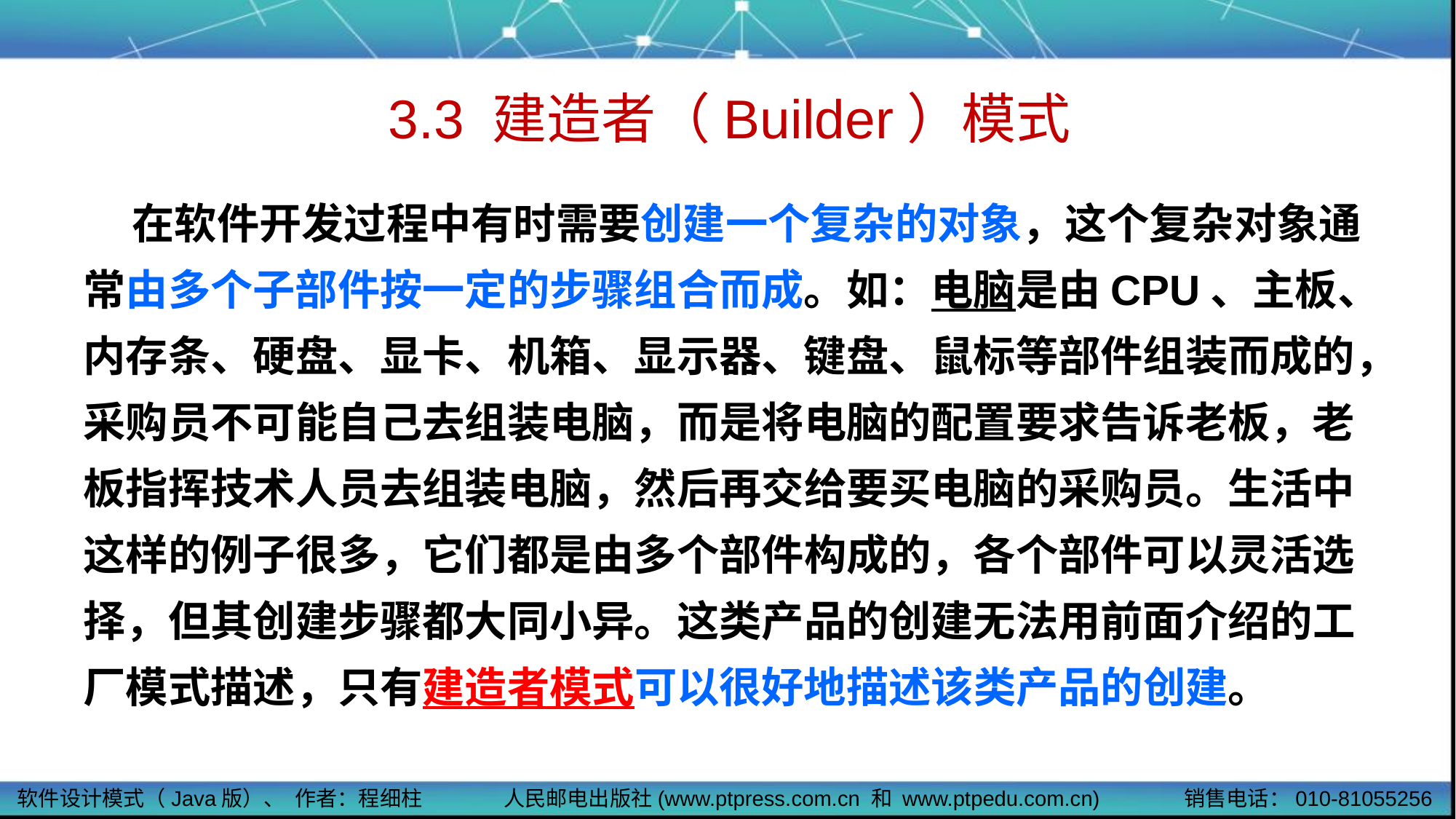

# 3.3 建造者（Builder）模式
    在软件开发过程中有时需要创建一个复杂的对象，这个复杂对象通常由多个子部件按一定的步骤组合而成。如：电脑是由CPU、主板、内存条、硬盘、显卡、机箱、显示器、键盘、鼠标等部件组装而成的，采购员不可能自己去组装电脑，而是将电脑的配置要求告诉老板，老板指挥技术人员去组装电脑，然后再交给要买电脑的采购员。生活中这样的例子很多，它们都是由多个部件构成的，各个部件可以灵活选择，但其创建步骤都大同小异。这类产品的创建无法用前面介绍的工厂模式描述，只有建造者模式可以很好地描述该类产品的创建。
软件设计模式（Java版）、  作者：程细柱
人民邮电出版社(www.ptpress.com.cn 和 www.ptpedu.com.cn)
销售电话：010-81055256